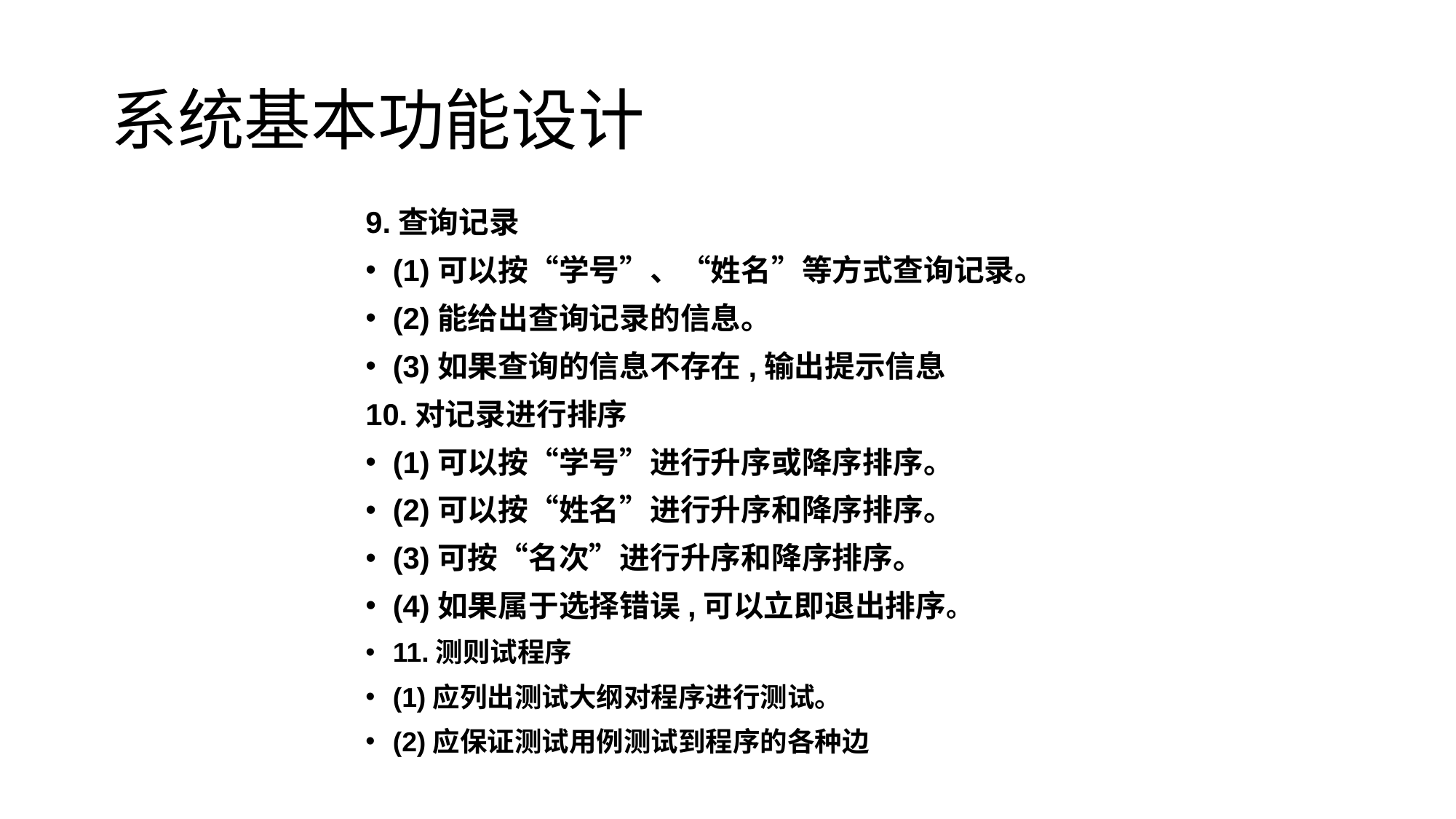

# 系统基本功能设计
9.查询记录
(1)可以按“学号”、“姓名”等方式查询记录。
(2)能给出查询记录的信息。
(3)如果查询的信息不存在,输出提示信息
10.对记录进行排序
(1)可以按“学号”进行升序或降序排序。
(2)可以按“姓名”进行升序和降序排序。
(3)可按“名次”进行升序和降序排序。
(4)如果属于选择错误,可以立即退出排序。
11.测则试程序
(1)应列出测试大纲对程序进行测试。
(2)应保证测试用例测试到程序的各种边